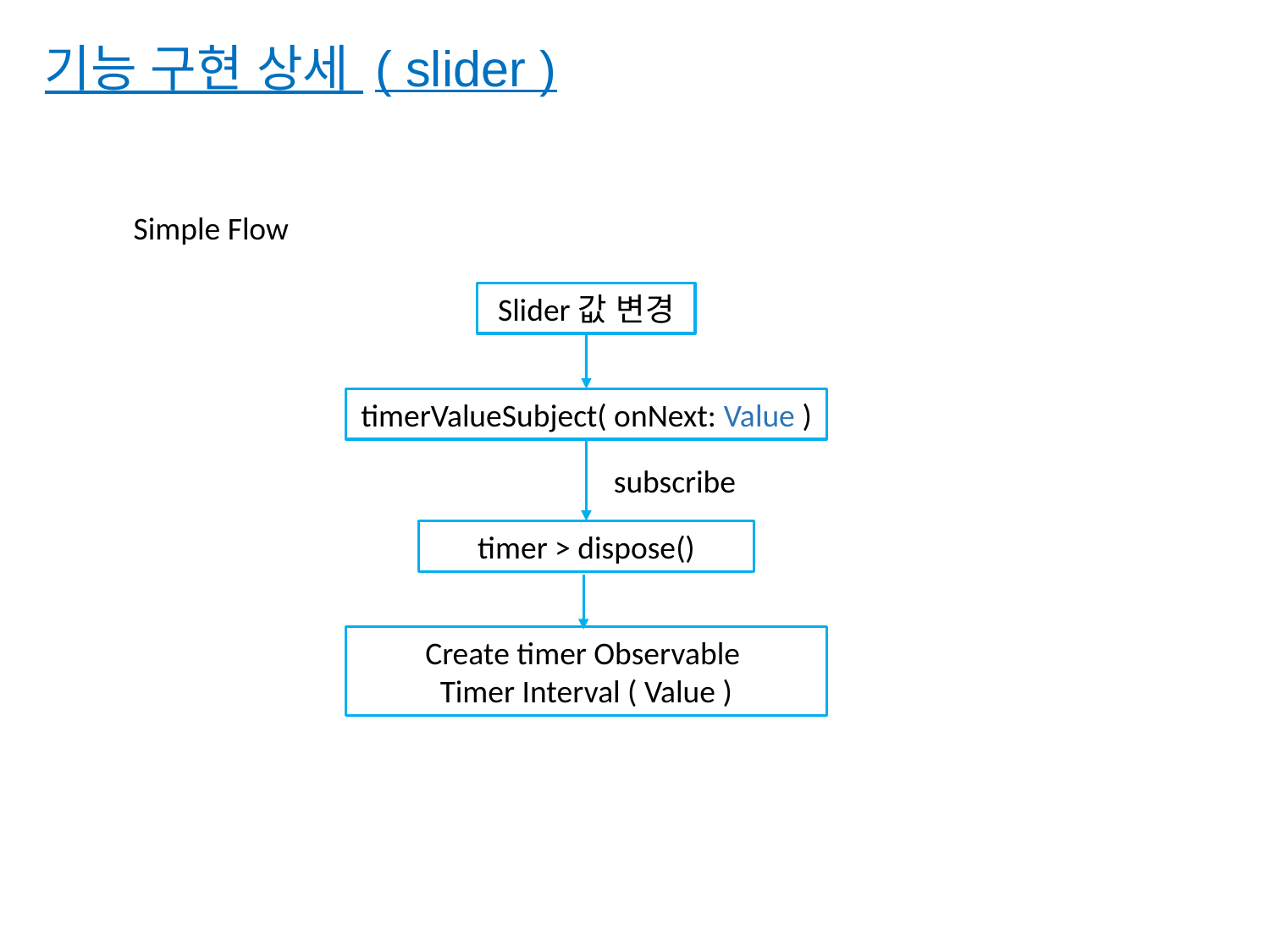

기능 구현 상세 ( slider )
Simple Flow
Slider값 변경
timerValueSubject( onNext: Value )
subscribe
timer > dispose()
Create timer Observable
Timer Interval ( Value )